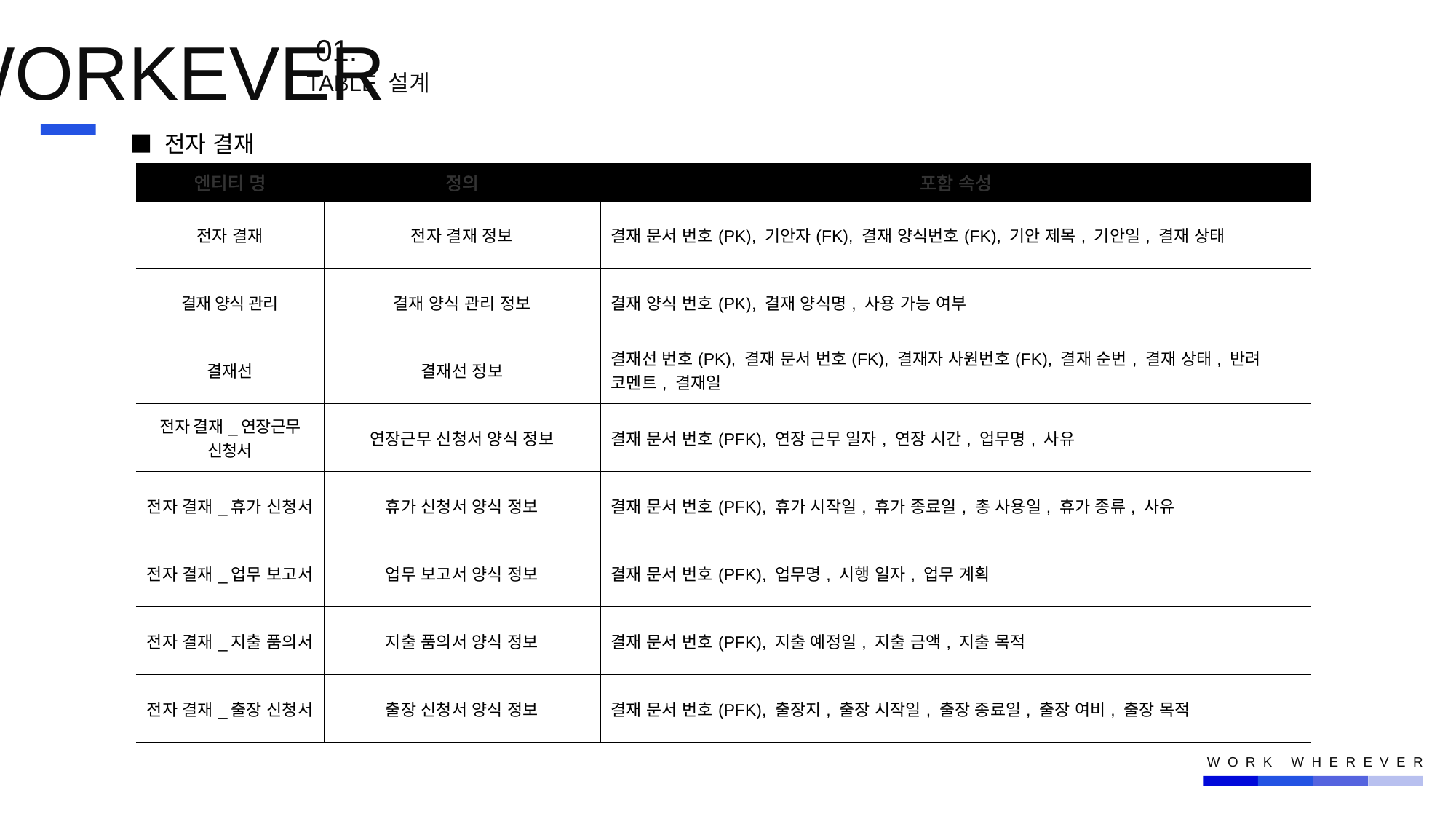

WORKEVER
01.
TABLE 설계

■ 전자 결재
| 엔티티 명 | 정의 | 포함 속성 |
| --- | --- | --- |
| 전자 결재 | 전자 결재 정보 | 결재 문서 번호(PK), 기안자(FK), 결재 양식번호(FK), 기안 제목, 기안일, 결재 상태 |
| 결재 양식 관리 | 결재 양식 관리 정보 | 결재 양식 번호(PK), 결재 양식명, 사용 가능 여부 |
| 결재선 | 결재선 정보 | 결재선 번호(PK), 결재 문서 번호(FK), 결재자 사원번호(FK), 결재 순번, 결재 상태, 반려 코멘트, 결재일 |
| 전자 결재\_연장근무 신청서 | 연장근무 신청서 양식 정보 | 결재 문서 번호(PFK), 연장 근무 일자, 연장 시간, 업무명, 사유 |
| 전자 결재\_휴가 신청서 | 휴가 신청서 양식 정보 | 결재 문서 번호(PFK), 휴가 시작일, 휴가 종료일, 총 사용일, 휴가 종류, 사유 |
| 전자 결재\_업무 보고서 | 업무 보고서 양식 정보 | 결재 문서 번호(PFK), 업무명, 시행 일자, 업무 계획 |
| 전자 결재\_지출 품의서 | 지출 품의서 양식 정보 | 결재 문서 번호(PFK), 지출 예정일, 지출 금액, 지출 목적 |
| 전자 결재\_출장 신청서 | 출장 신청서 양식 정보 | 결재 문서 번호(PFK), 출장지, 출장 시작일, 출장 종료일, 출장 여비, 출장 목적 |
WORK WHEREVER